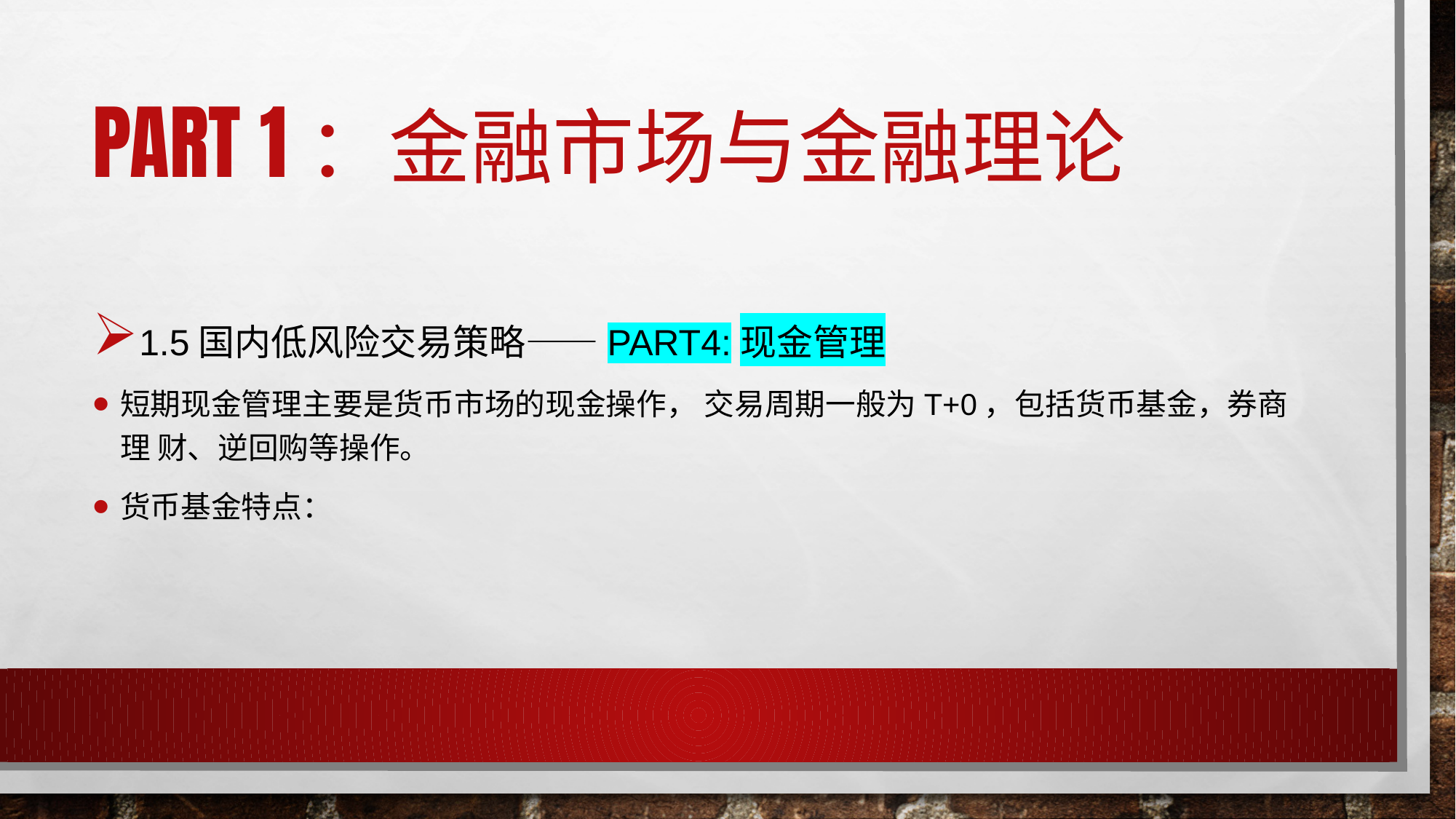

# Part 1：金融市场与金融理论
1.5国内低风险交易策略——PART4:现金管理
短期现金管理主要是货币市场的现金操作， 交易周期⼀般为T+0，包括货币基⾦，券商理 财、逆回购等操作。
货币基金特点：